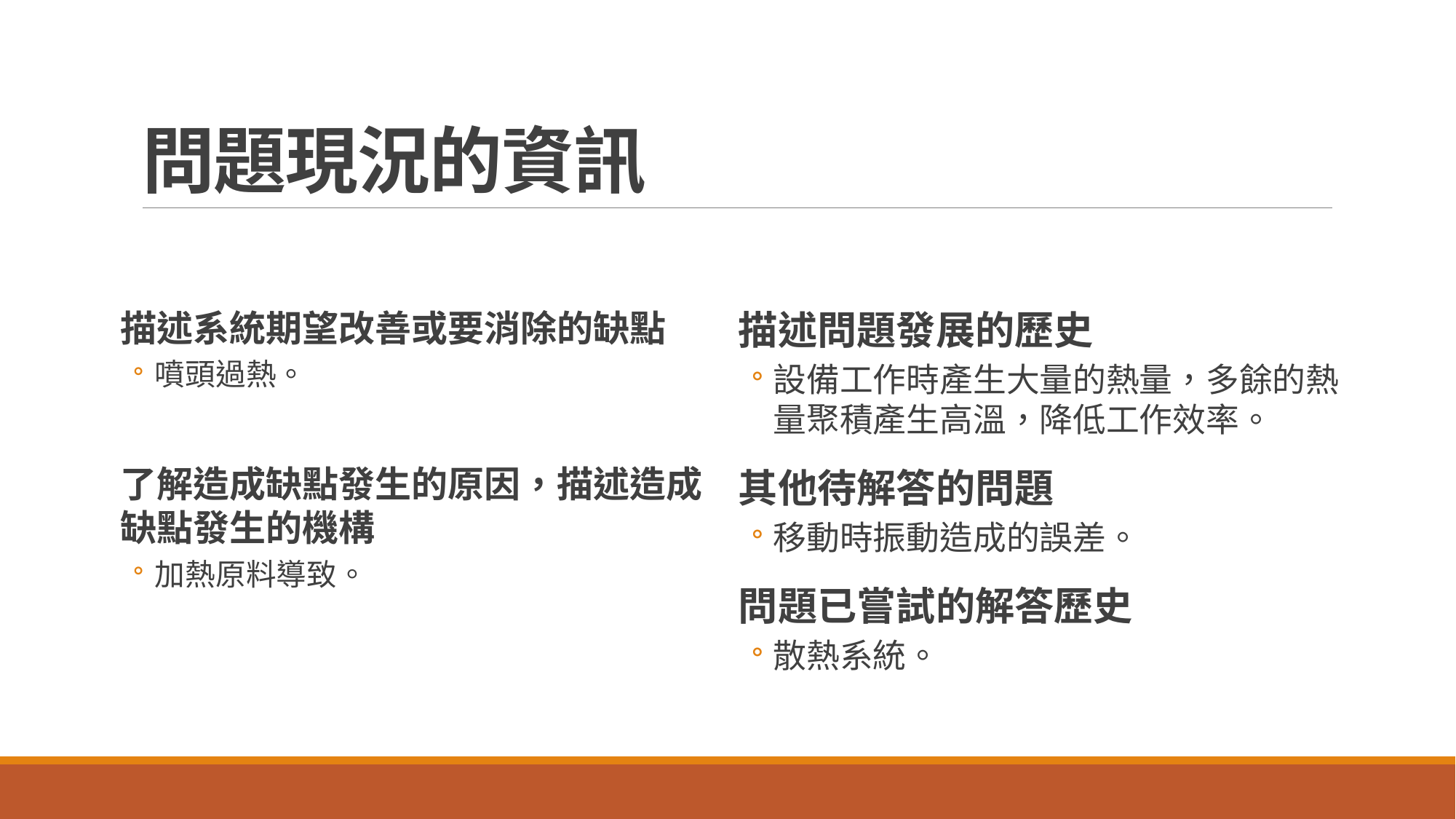

# 問題現況的資訊
描述系統期望改善或要消除的缺點
噴頭過熱。

了解造成缺點發生的原因，描述造成缺點發生的機構
加熱原料導致。

描述問題發展的歷史
設備工作時產生大量的熱量，多餘的熱量聚積產生高溫，降低工作效率。
其他待解答的問題
移動時振動造成的誤差。
問題已嘗試的解答歷史
散熱系統。